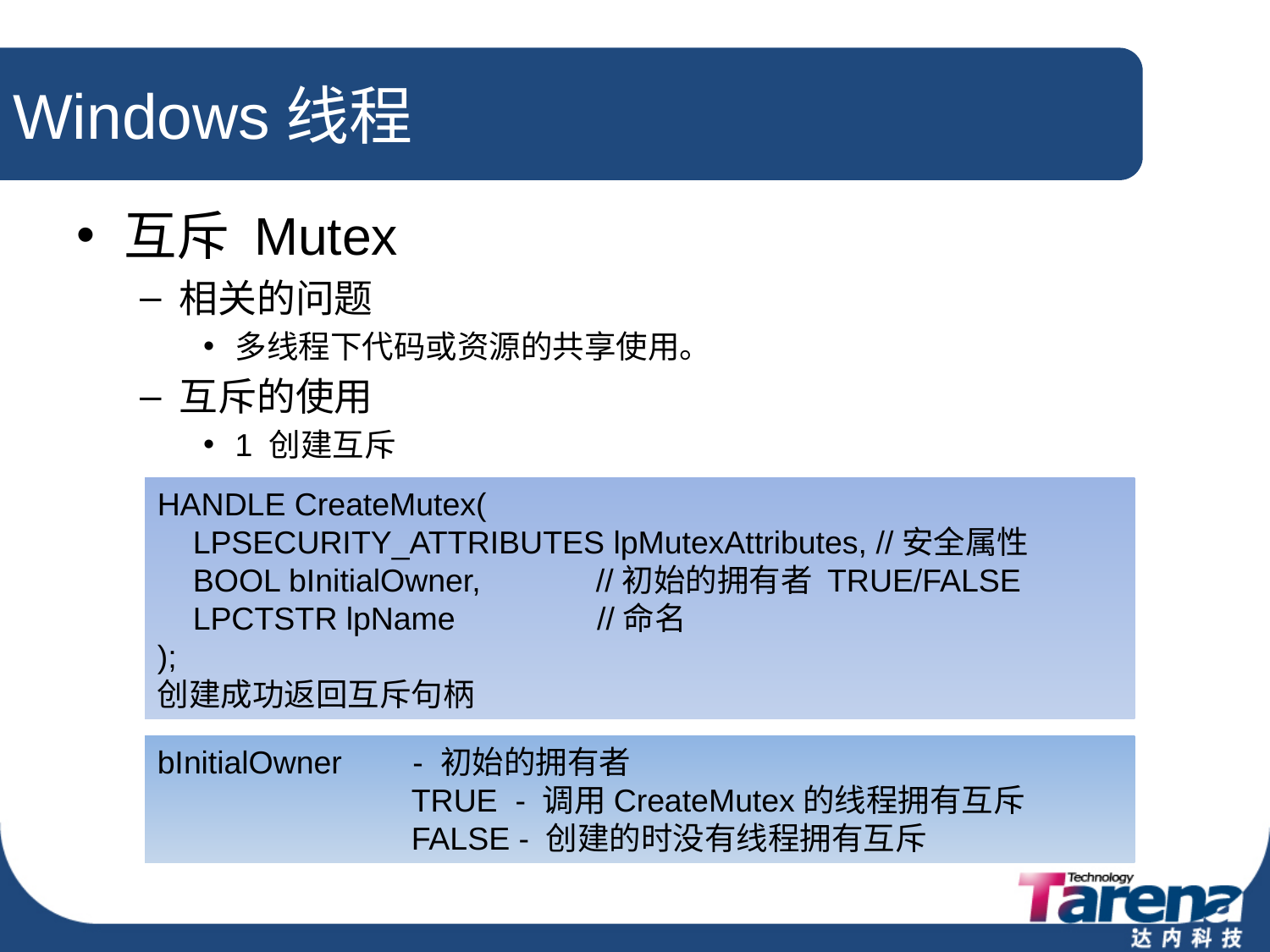

# Windows线程
互斥 Mutex
相关的问题
多线程下代码或资源的共享使用。
互斥的使用
1 创建互斥
HANDLE CreateMutex(
    LPSECURITY_ATTRIBUTES lpMutexAttributes, //安全属性
    BOOL bInitialOwner,             //初始的拥有者 TRUE/FALSE
    LPCTSTR lpName                //命名
);
创建成功返回互斥句柄
bInitialOwner        - 初始的拥有者
		TRUE  - 调用CreateMutex的线程拥有互斥
		FALSE - 创建的时没有线程拥有互斥